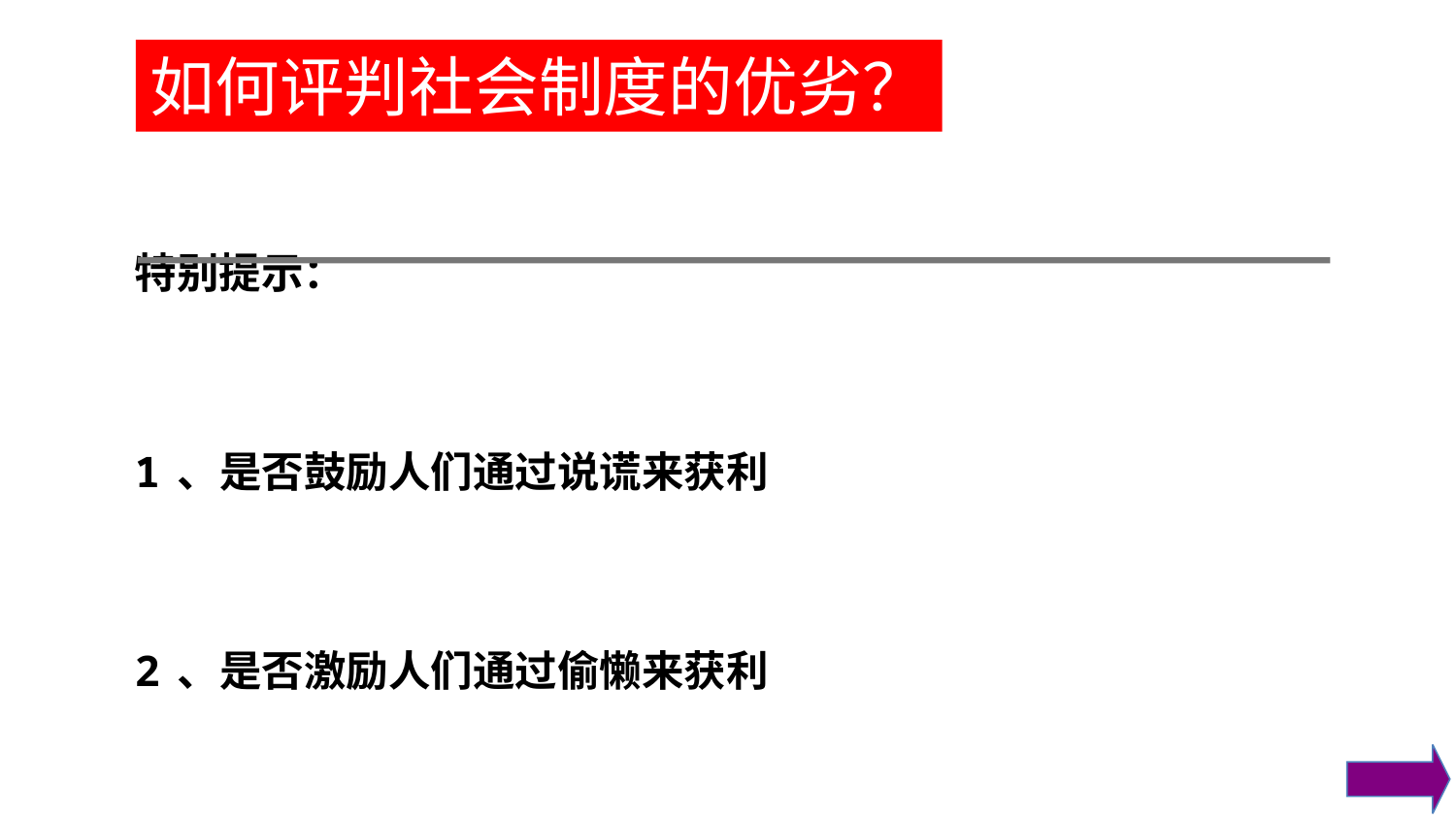

如何评判社会制度的优劣？
特别提示：
1、是否鼓励人们通过说谎来获利
2、是否激励人们通过偷懒来获利